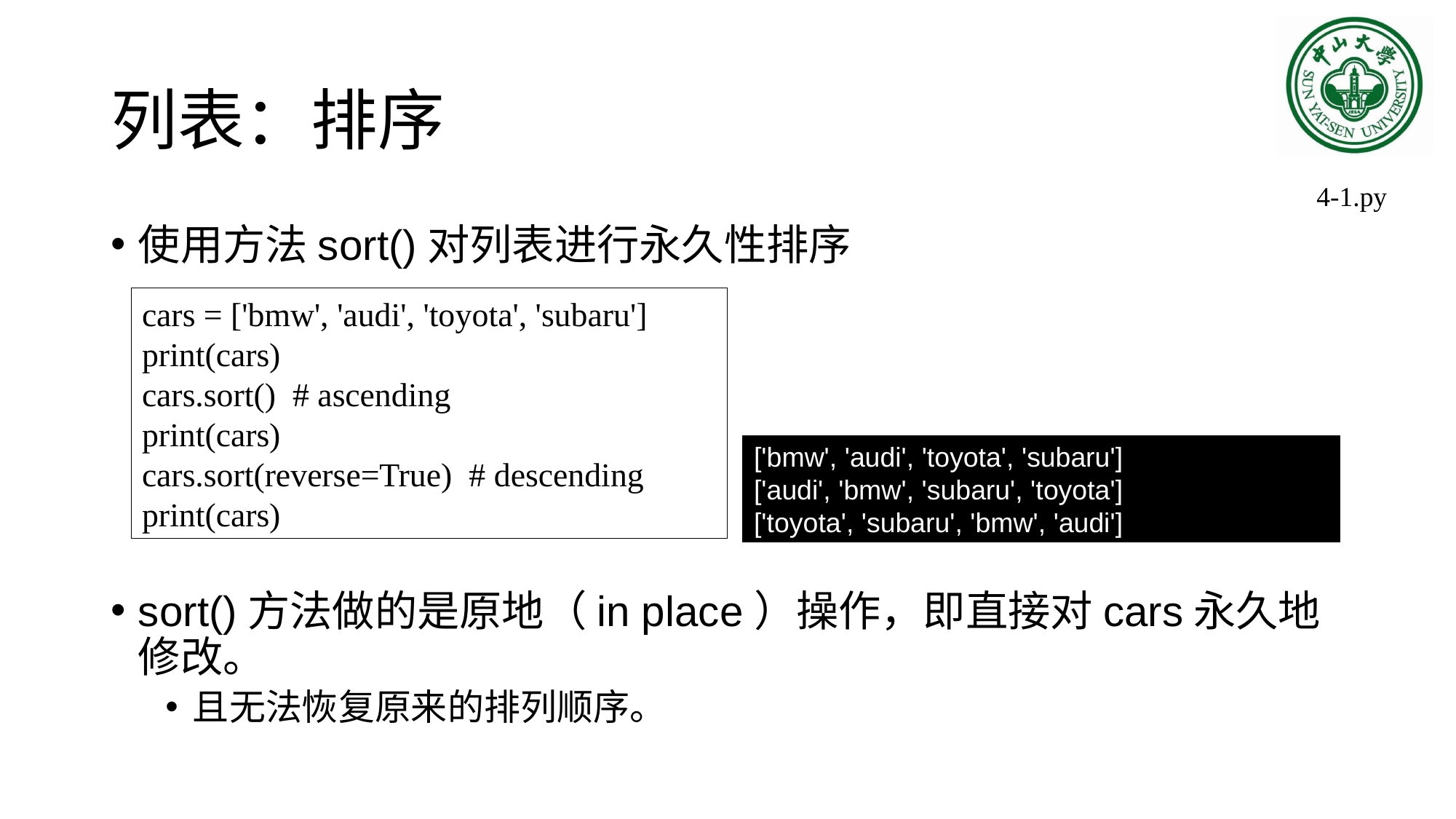

# 列表：排序
4-1.py
使用方法sort()对列表进行永久性排序

sort()方法做的是原地（in place）操作，即直接对cars永久地修改。
且无法恢复原来的排列顺序。
cars = ['bmw', 'audi', 'toyota', 'subaru']
print(cars)
cars.sort()  # ascending
print(cars)
cars.sort(reverse=True)  # descending
print(cars)
['bmw', 'audi', 'toyota', 'subaru']
['audi', 'bmw', 'subaru', 'toyota']
['toyota', 'subaru', 'bmw', 'audi']